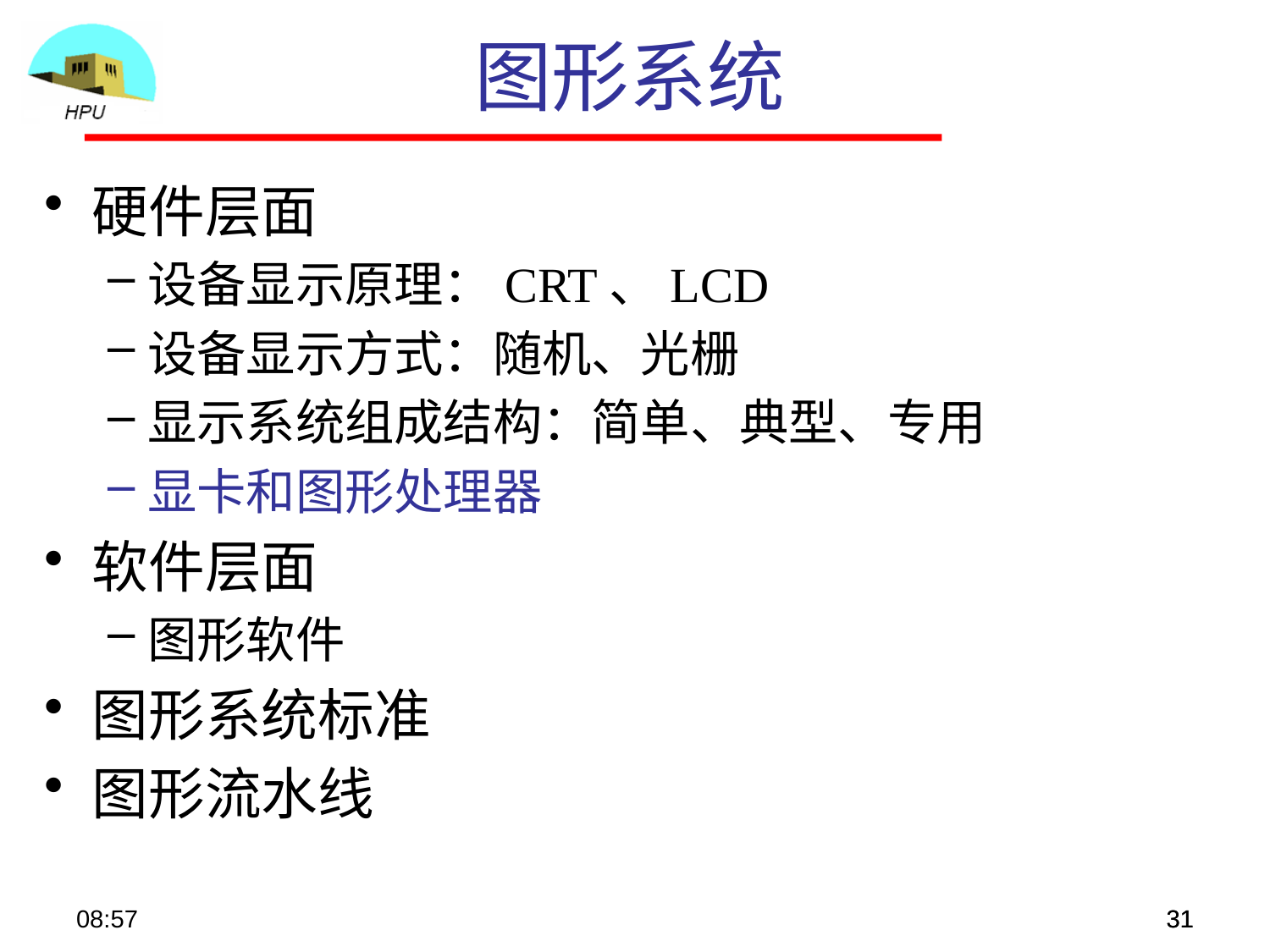

图形系统
硬件层面
设备显示原理：CRT、LCD
设备显示方式：随机、光栅
显示系统组成结构：简单、典型、专用
显卡和图形处理器
软件层面
图形软件
图形系统标准
图形流水线
08:57
31
31